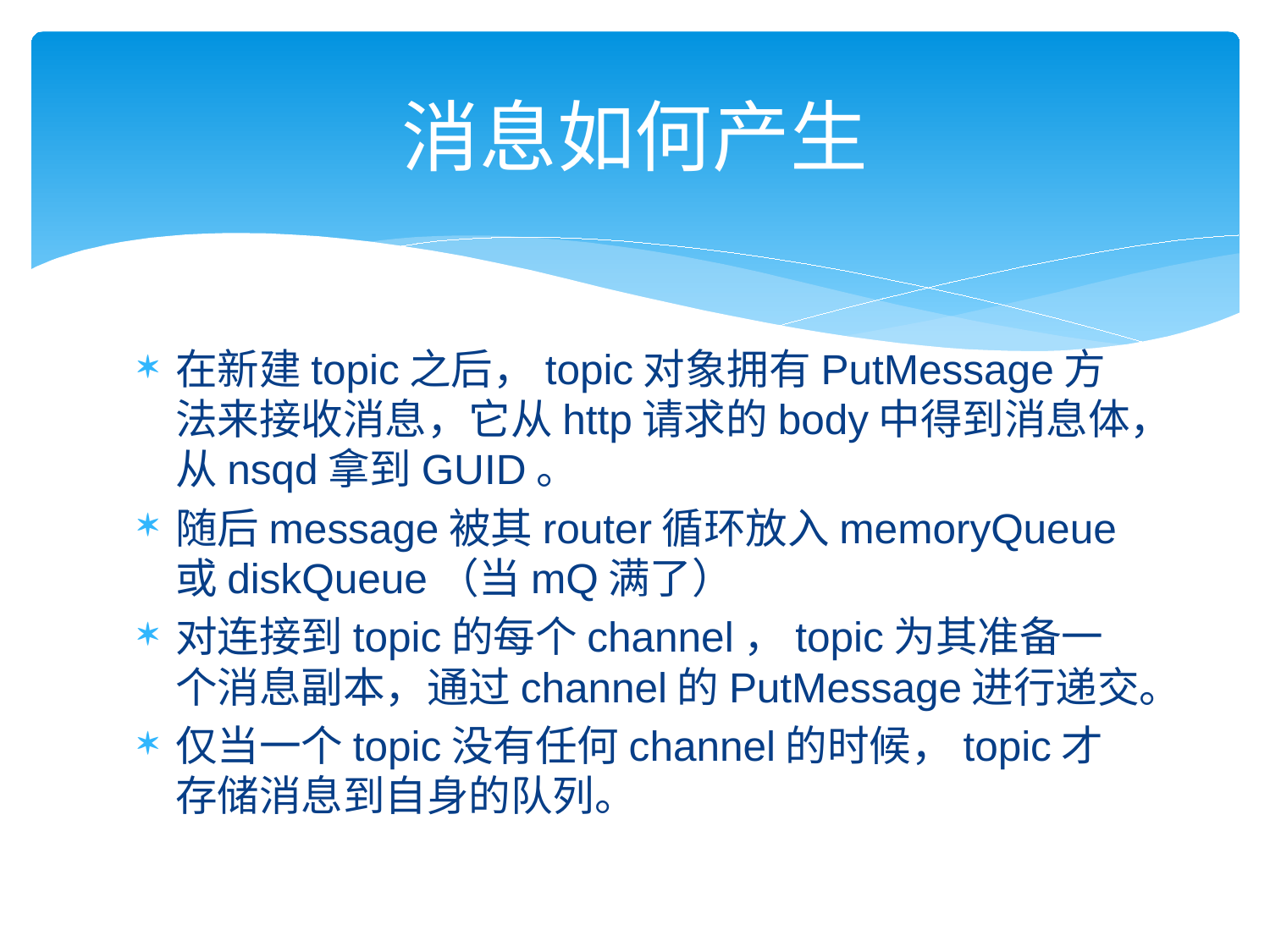

# 消息如何产生
在新建topic之后，topic对象拥有PutMessage方法来接收消息，它从http请求的body中得到消息体，从nsqd拿到GUID。
随后message被其router循环放入memoryQueue或diskQueue（当mQ满了）
对连接到topic的每个channel，topic为其准备一个消息副本，通过channel的PutMessage进行递交。
仅当一个topic没有任何channel的时候，topic才存储消息到自身的队列。